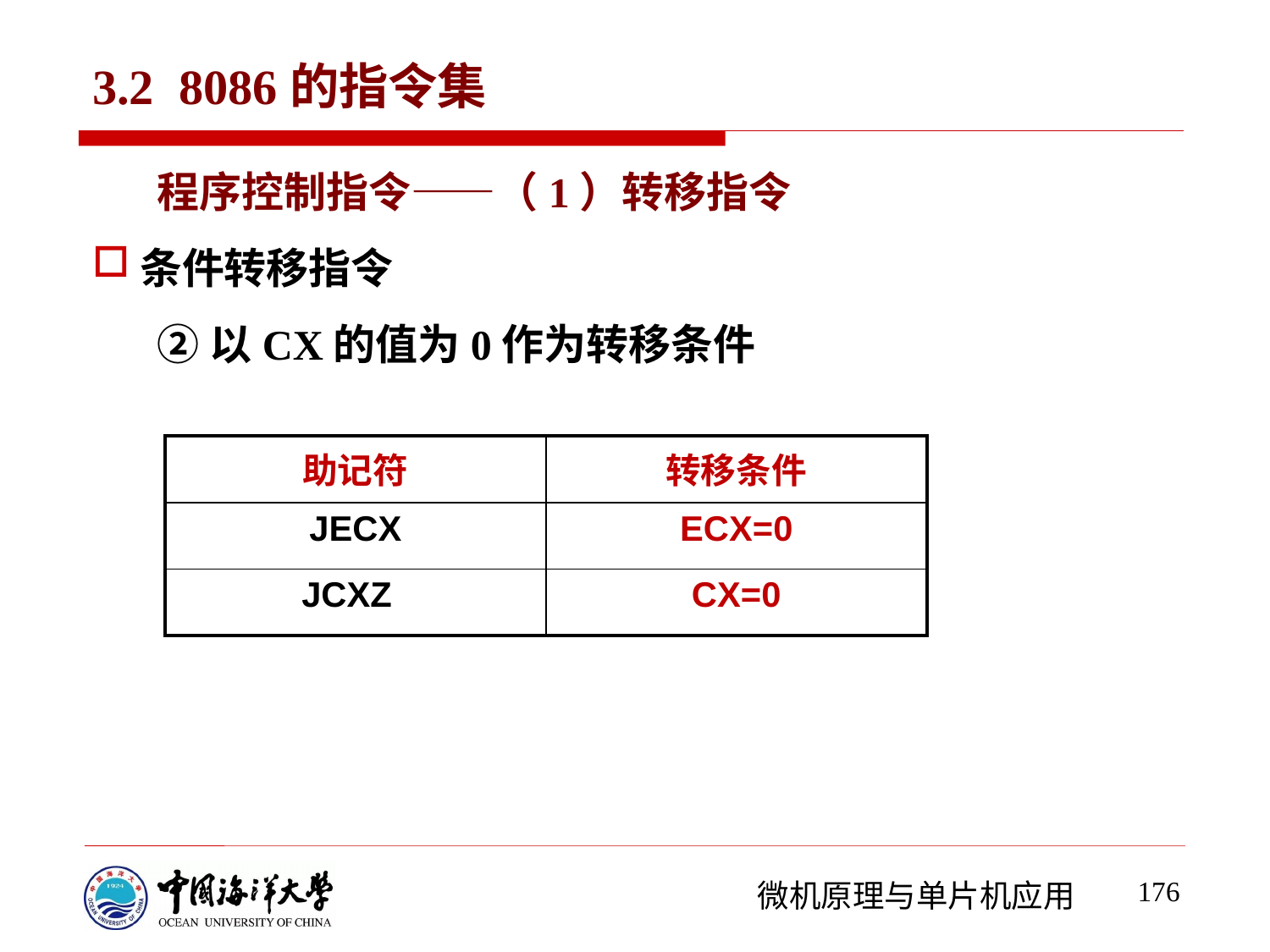

# 3.2  8086的指令集
程序控制指令——（1）转移指令
条件转移指令
②以CX的值为0作为转移条件

| 助记符 | 转移条件 |
| --- | --- |
| JECX | ECX=0 |
| JCXZ | CX=0 |
176